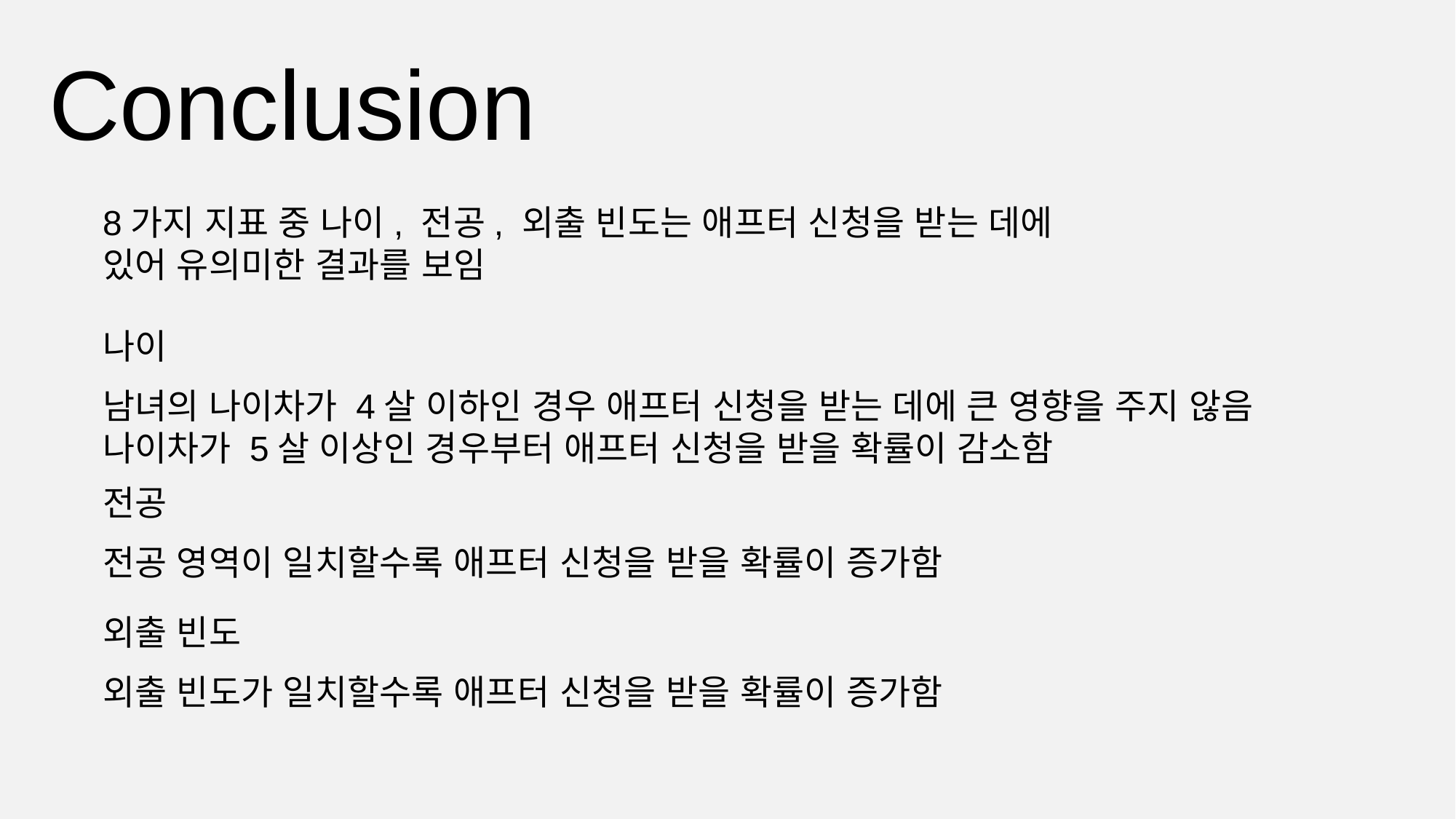

Conclusion
8가지 지표 중 나이, 전공, 외출 빈도는 애프터 신청을 받는 데에 있어 유의미한 결과를 보임
나이

남녀의 나이차가 4살 이하인 경우 애프터 신청을 받는 데에 큰 영향을 주지 않음
나이차가 5살 이상인 경우부터 애프터 신청을 받을 확률이 감소함
전공

전공 영역이 일치할수록 애프터 신청을 받을 확률이 증가함
외출 빈도

외출 빈도가 일치할수록 애프터 신청을 받을 확률이 증가함